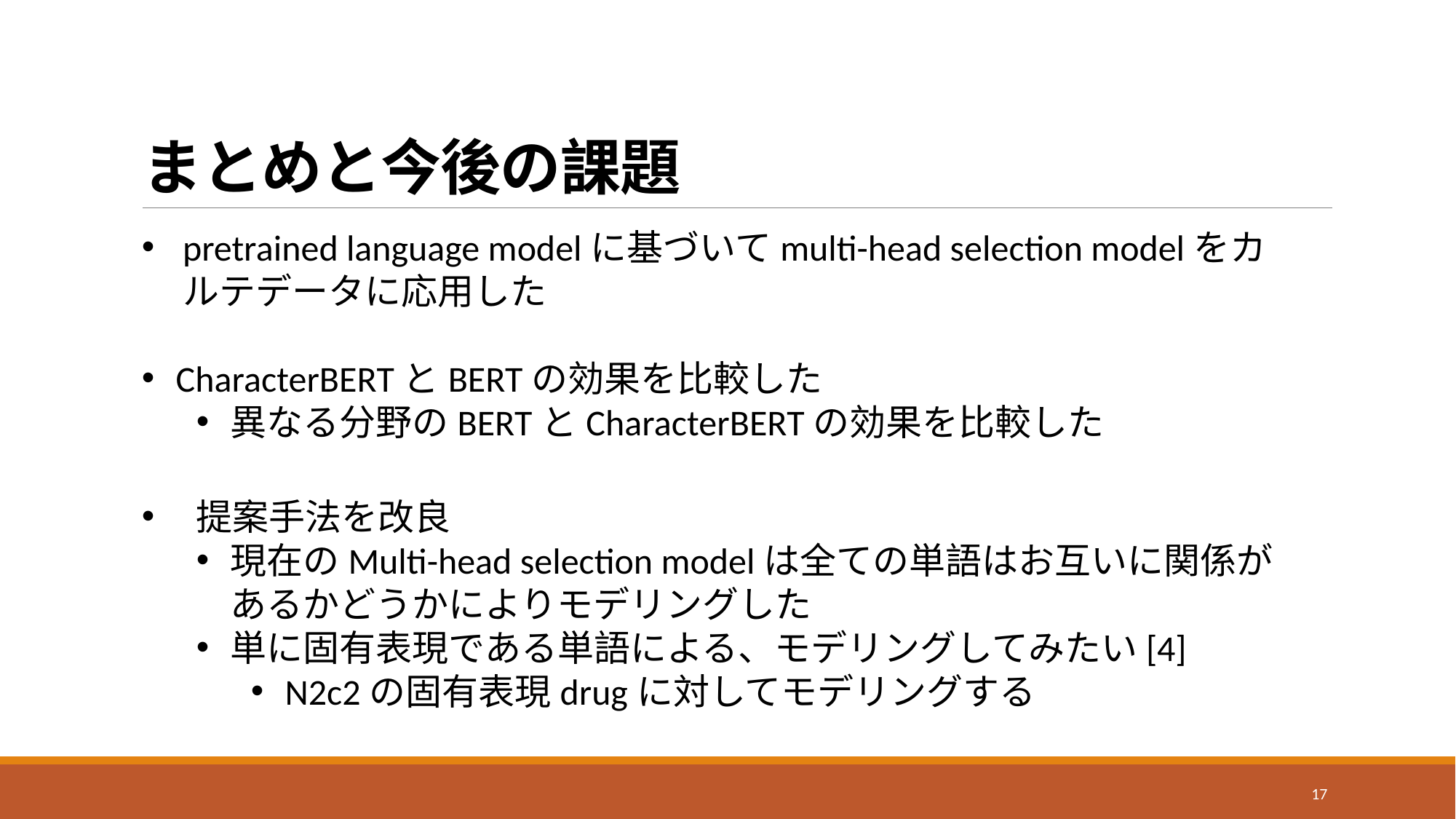

# まとめと今後の課題
pretrained language modelに基づいてmulti-head selection modelをカルテデータに応用した

CharacterBERTとBERTの効果を比較した
異なる分野のBERTとCharacterBERTの効果を比較した

提案手法を改良
現在のMulti-head selection modelは全ての単語はお互いに関係があるかどうかによりモデリングした
単に固有表現である単語による、モデリングしてみたい[4]
N2c2の固有表現drugに対してモデリングする
17